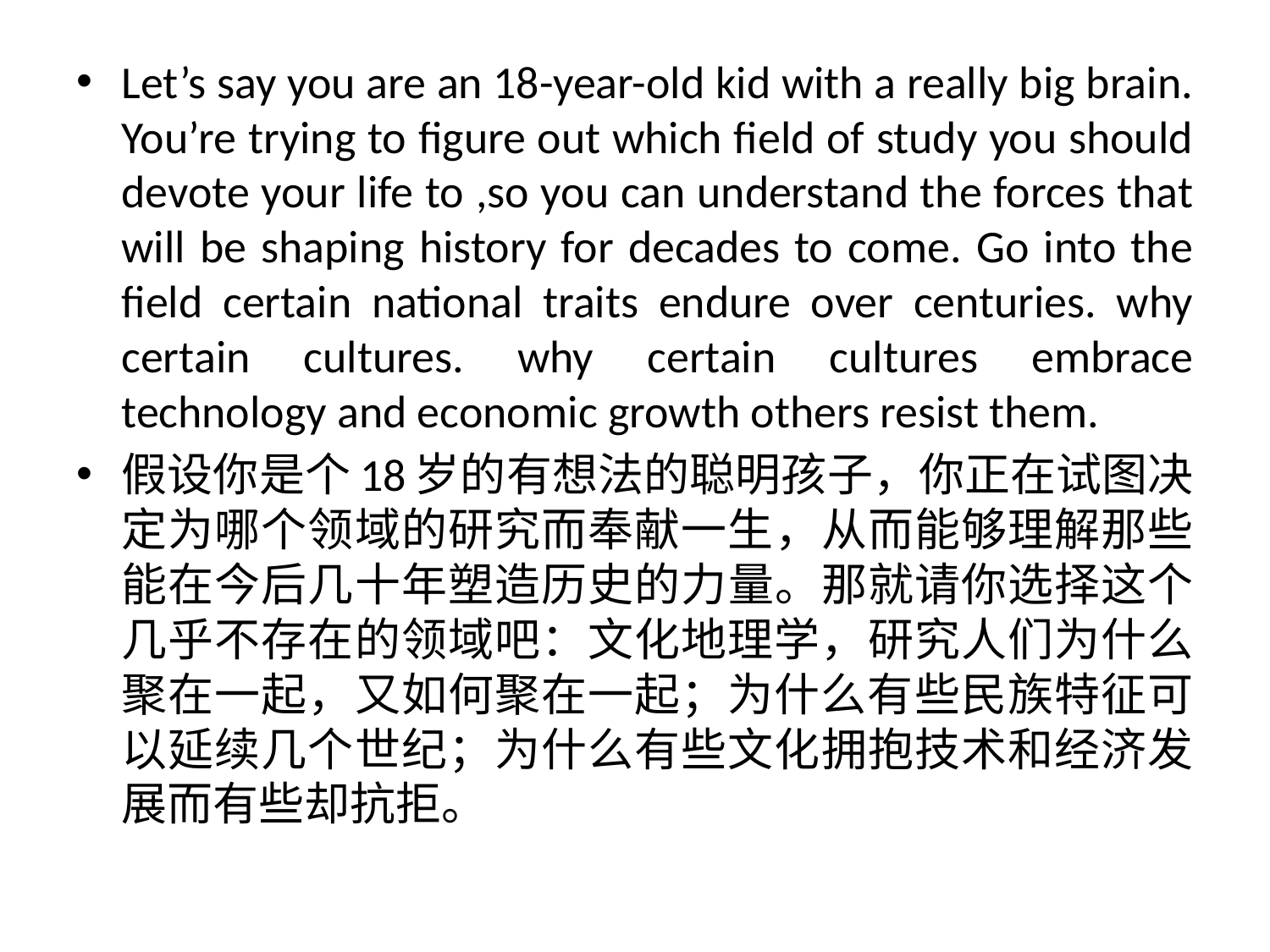

Let’s say you are an 18-year-old kid with a really big brain. You’re trying to figure out which field of study you should devote your life to ,so you can understand the forces that will be shaping history for decades to come. Go into the field certain national traits endure over centuries. why certain cultures. why certain cultures embrace technology and economic growth others resist them.
假设你是个18岁的有想法的聪明孩子，你正在试图决定为哪个领域的研究而奉献一生，从而能够理解那些能在今后几十年塑造历史的力量。那就请你选择这个几乎不存在的领域吧：文化地理学，研究人们为什么聚在一起，又如何聚在一起；为什么有些民族特征可以延续几个世纪；为什么有些文化拥抱技术和经济发展而有些却抗拒。